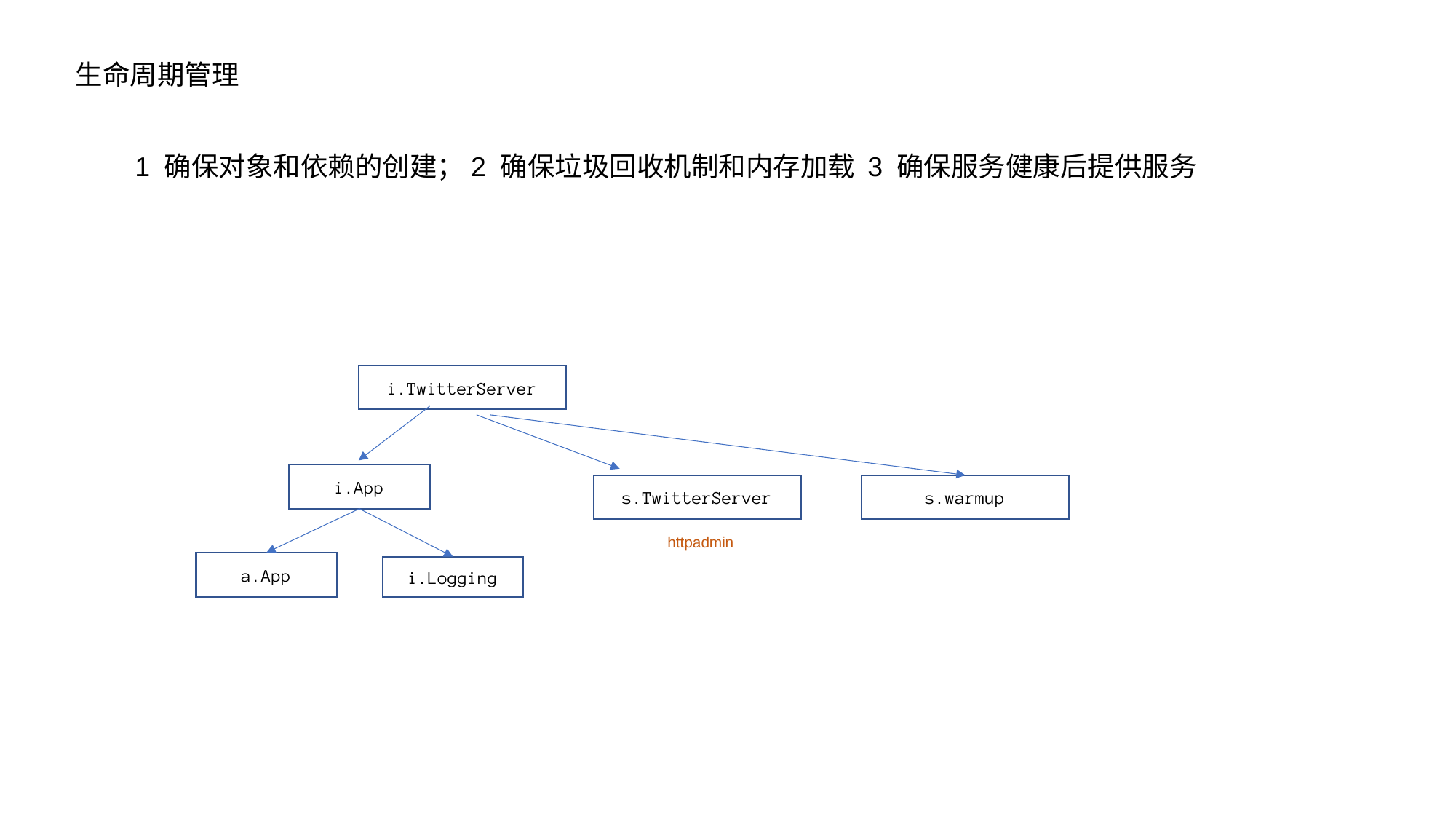

生命周期管理
1 确保对象和依赖的创建；2 确保垃圾回收机制和内存加载 3 确保服务健康后提供服务
i.TwitterServer
i.App
s.TwitterServer
s.warmup
httpadmin
a.App
i.Logging